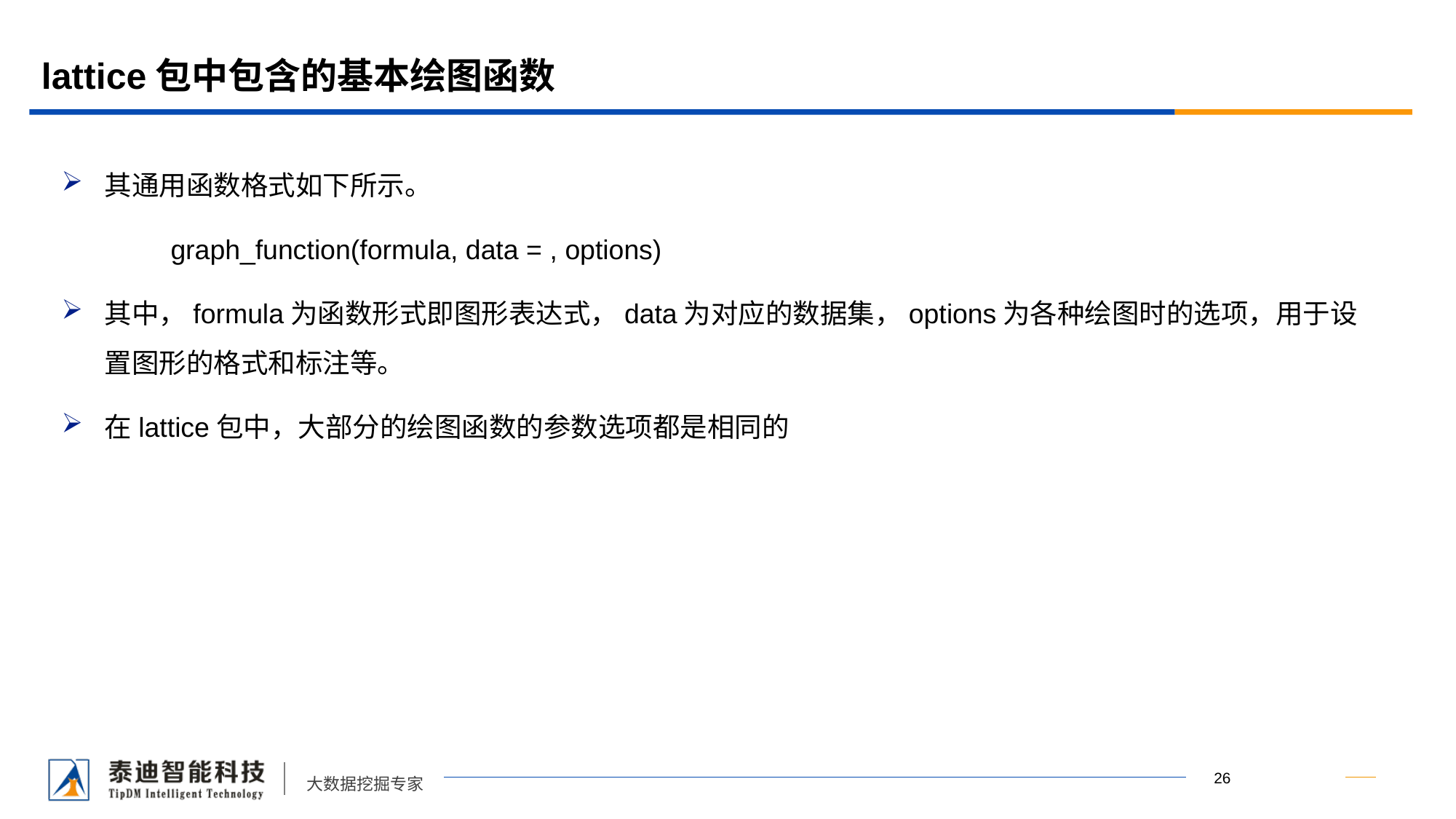

# lattice包中包含的基本绘图函数
其通用函数格式如下所示。
	graph_function(formula, data = , options)
其中，formula为函数形式即图形表达式，data为对应的数据集，options为各种绘图时的选项，用于设置图形的格式和标注等。
在lattice包中，大部分的绘图函数的参数选项都是相同的